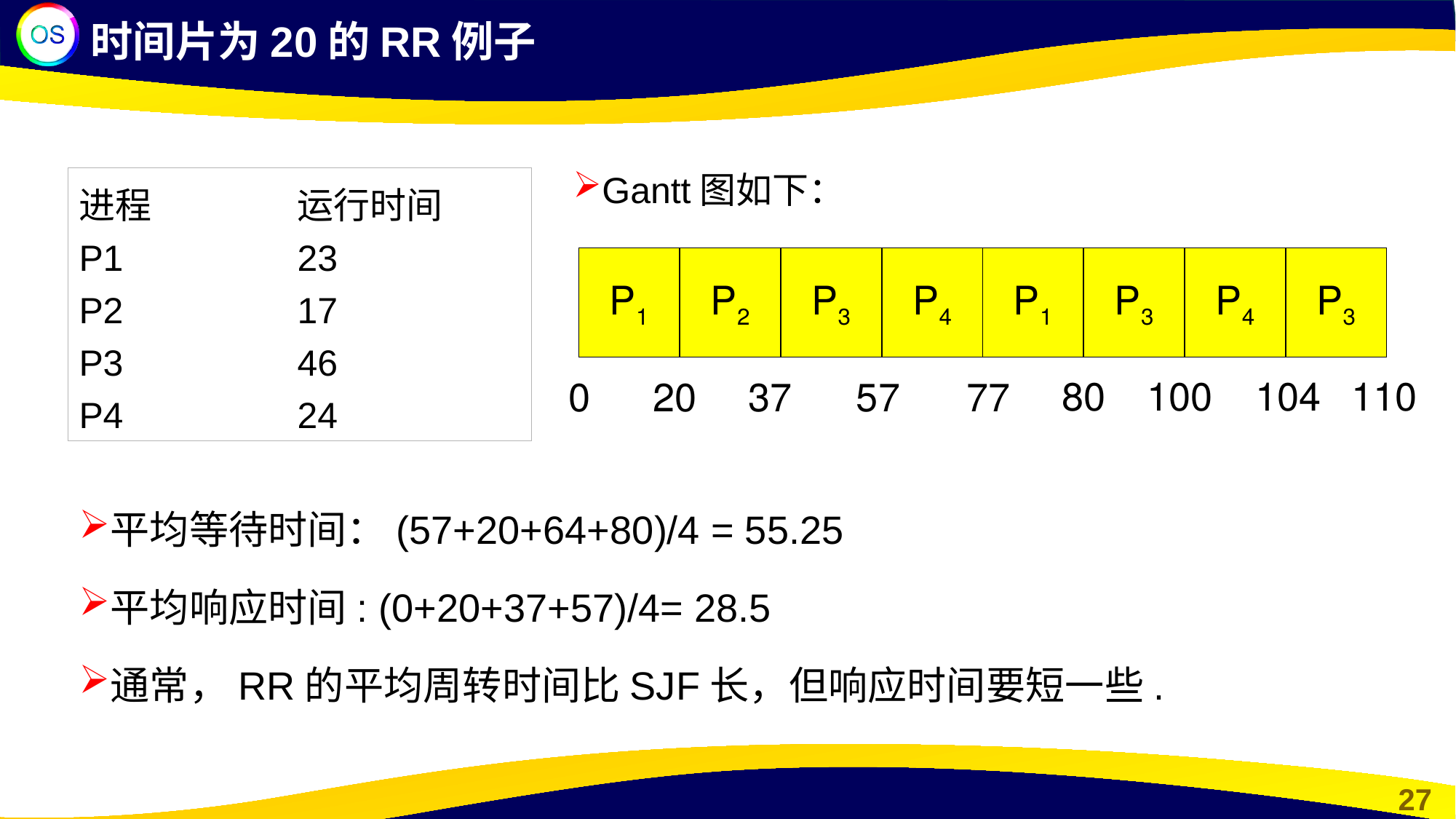

时间片为20的RR例子
Gantt图如下：
进程		运行时间
P1		23
P2	 	17
P3		46
P4	 	24
P1
P2
P3
P4
P1
P3
P4
P3
80
100
104
110
0
20
37
57
77
平均等待时间：(57+20+64+80)/4 = 55.25
平均响应时间: (0+20+37+57)/4= 28.5
通常，RR的平均周转时间比SJF长，但响应时间要短一些.